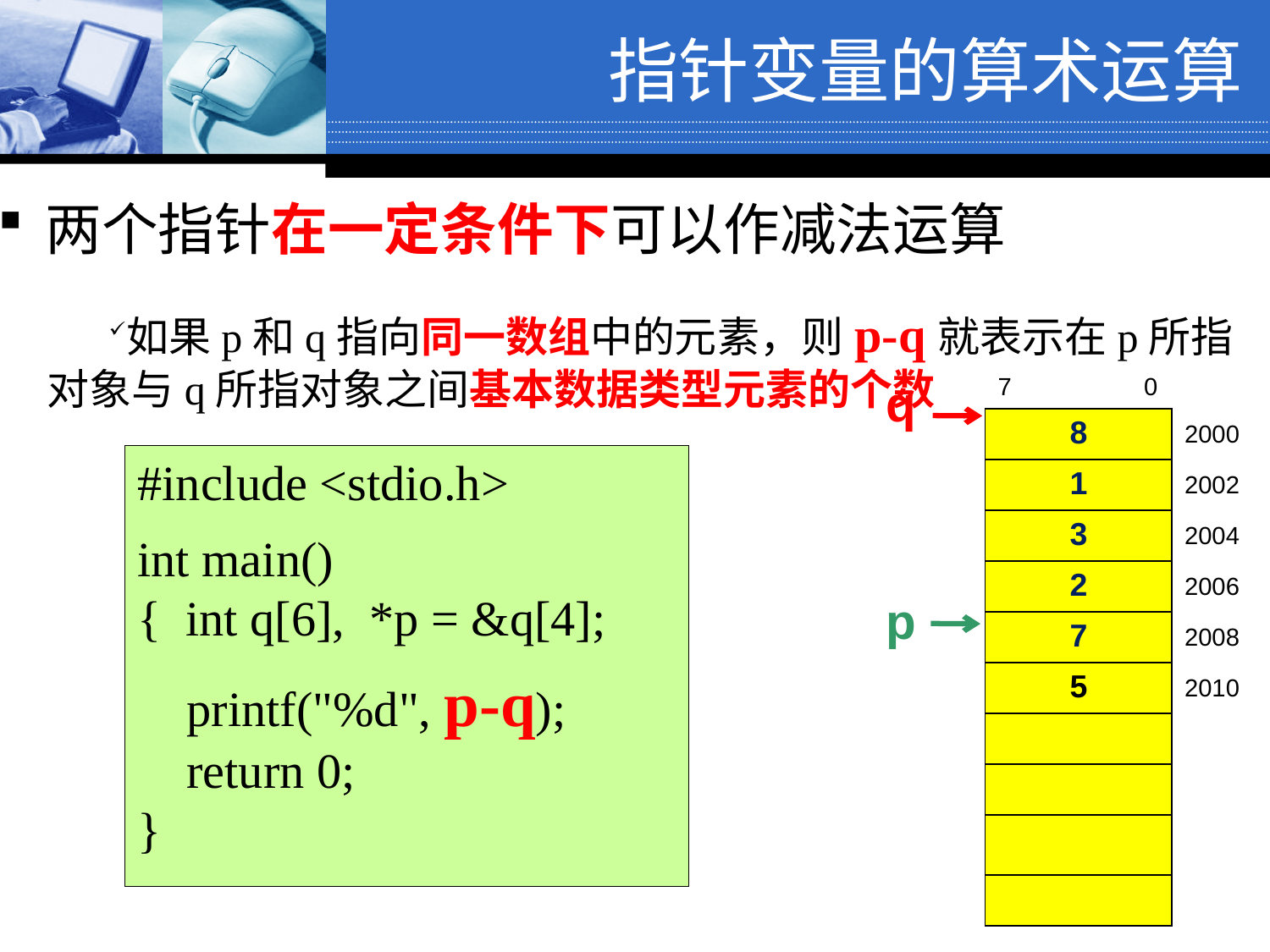

指针变量的算术运算
两个指针在一定条件下可以作减法运算

如果p和q指向同一数组中的元素，则p-q就表示在p所指对象与q所指对象之间基本数据类型元素的个数

q
| 7 0 |  |
| --- | --- |
| 8 | 2000 |
| 1 | 2002 |
| 3 | 2004 |
| 2 | 2006 |
| 7 | 2008 |
| 5 | 2010 |
|  |  |
|  |  |
|  |  |
|  |  |
#include <stdio.h>

int main()
{  int q[6],  *p = &q[4];

    printf("%d", p-q);
    return 0;
}
p